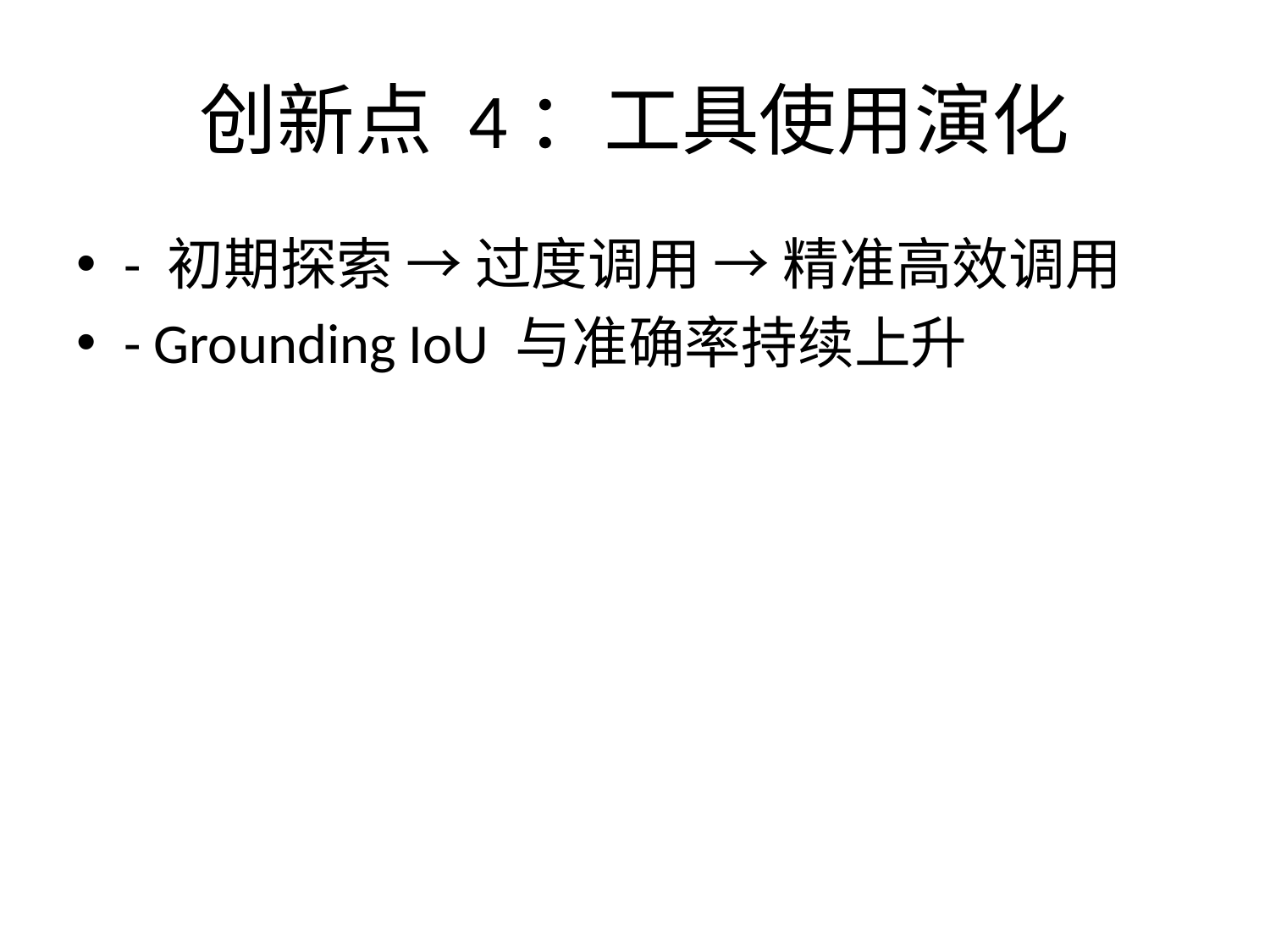

# 创新点 4：工具使用演化
- 初期探索 → 过度调用 → 精准高效调用
- Grounding IoU 与准确率持续上升